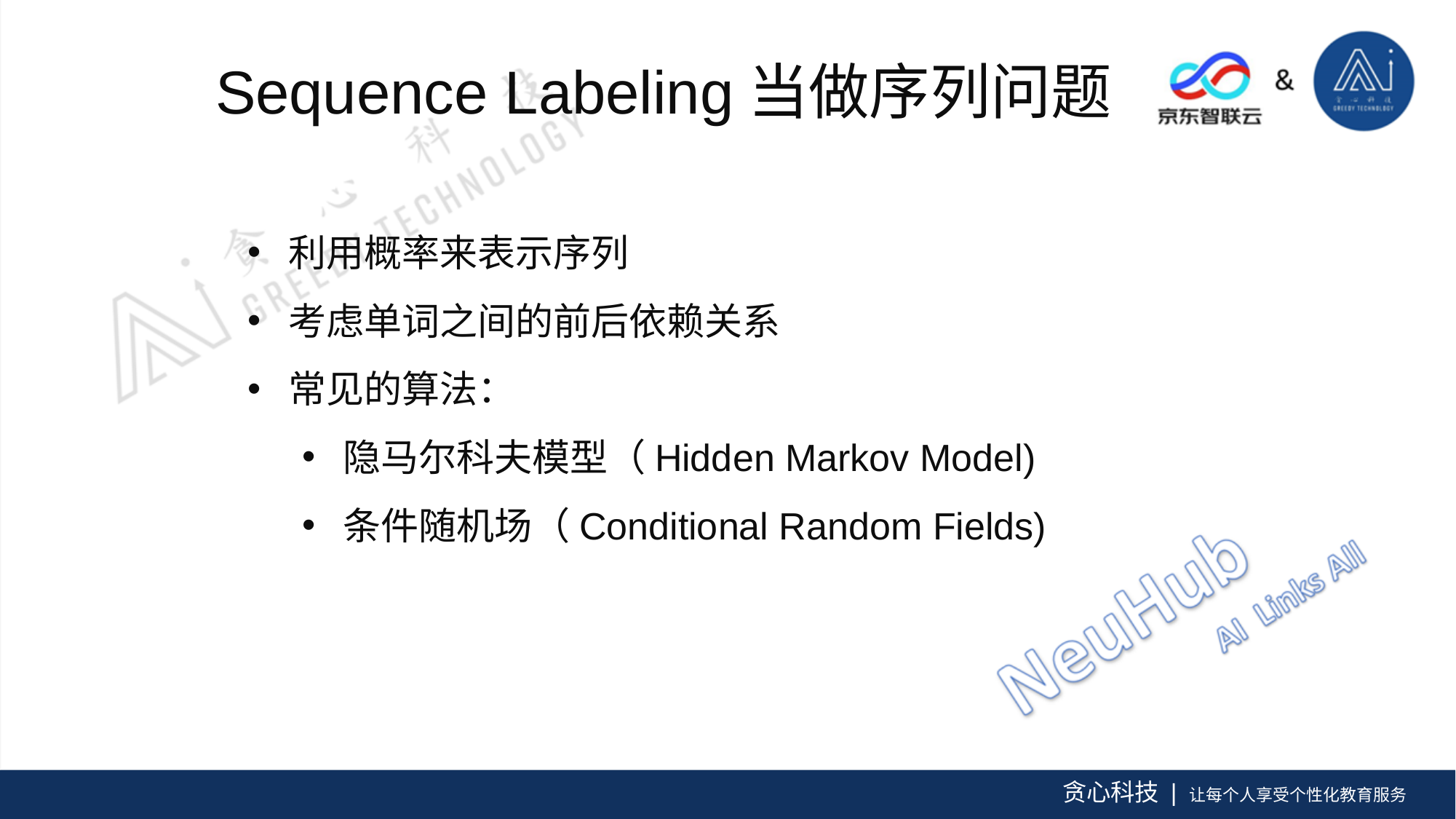

Sequence Labeling当做序列问题
利用概率来表示序列
考虑单词之间的前后依赖关系
常见的算法：
隐马尔科夫模型（Hidden Markov Model)
条件随机场（Conditional Random Fields)